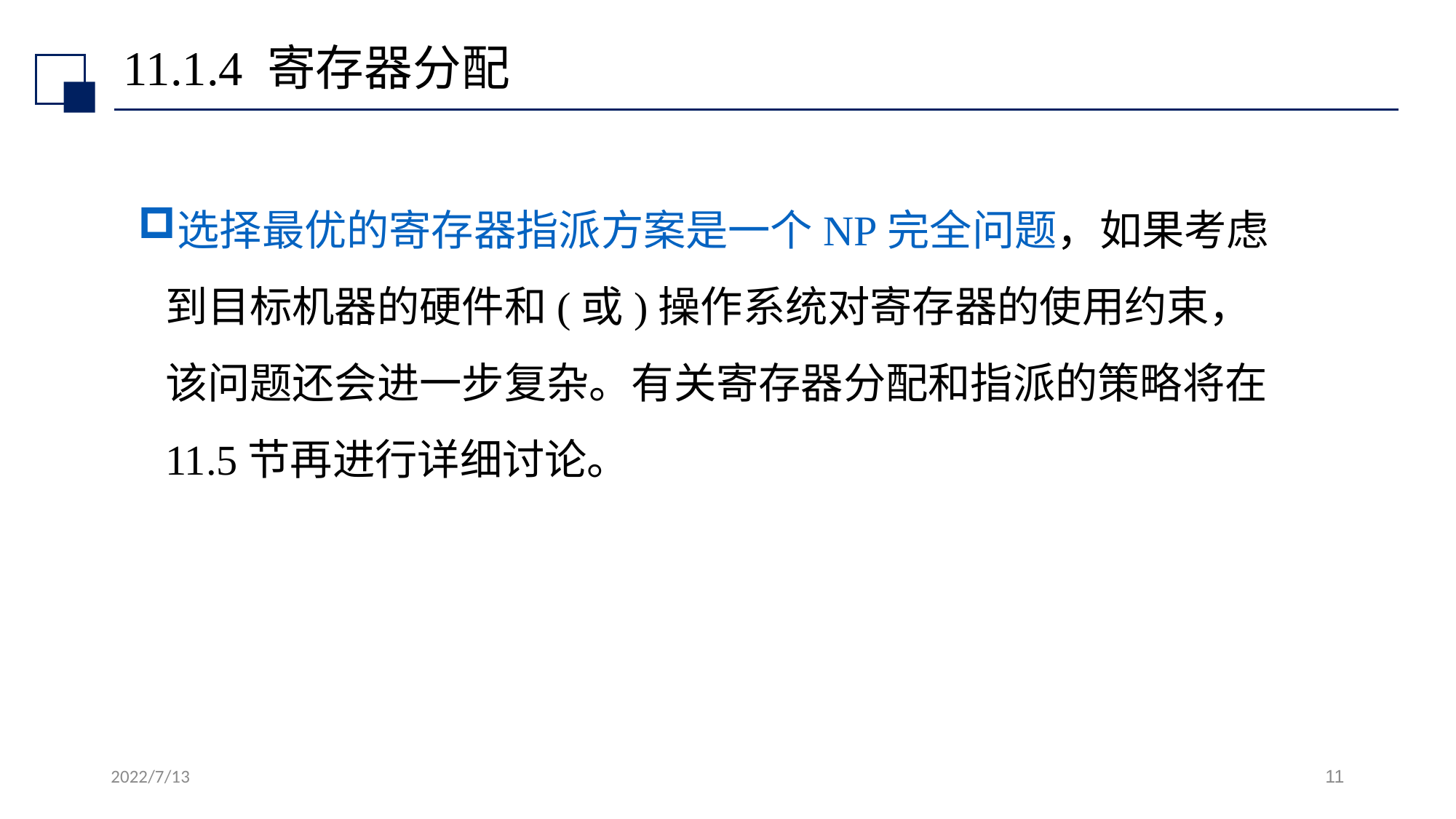

# 11.1.4 寄存器分配
选择最优的寄存器指派方案是一个NP完全问题，如果考虑到目标机器的硬件和(或)操作系统对寄存器的使用约束，该问题还会进一步复杂。有关寄存器分配和指派的策略将在11.5节再进行详细讨论。
2022/7/13
11